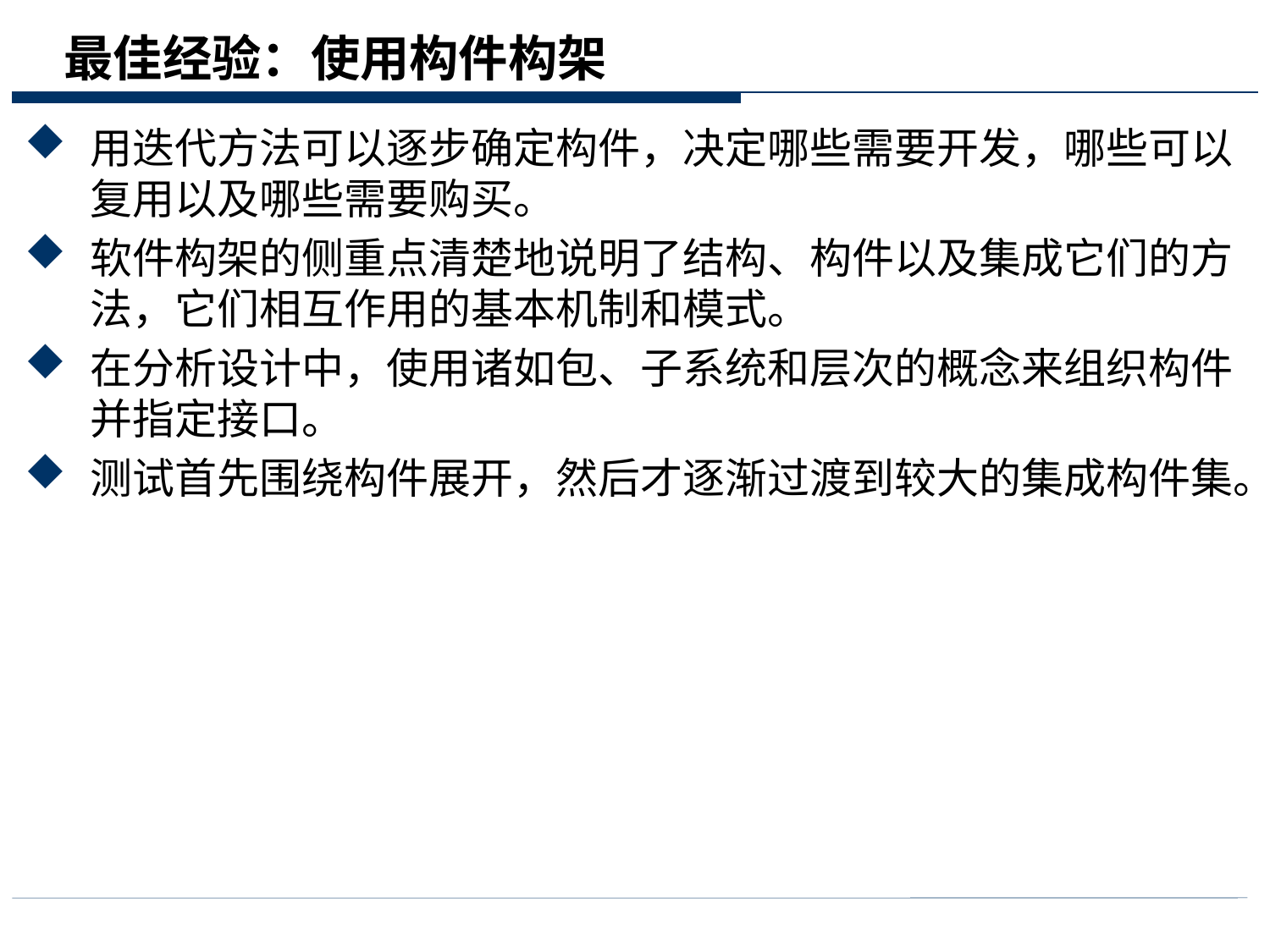

# 最佳经验：使用构件构架
用迭代方法可以逐步确定构件，决定哪些需要开发，哪些可以复用以及哪些需要购买。
软件构架的侧重点清楚地说明了结构、构件以及集成它们的方法，它们相互作用的基本机制和模式。
在分析设计中，使用诸如包、子系统和层次的概念来组织构件并指定接口。
测试首先围绕构件展开，然后才逐渐过渡到较大的集成构件集。

10